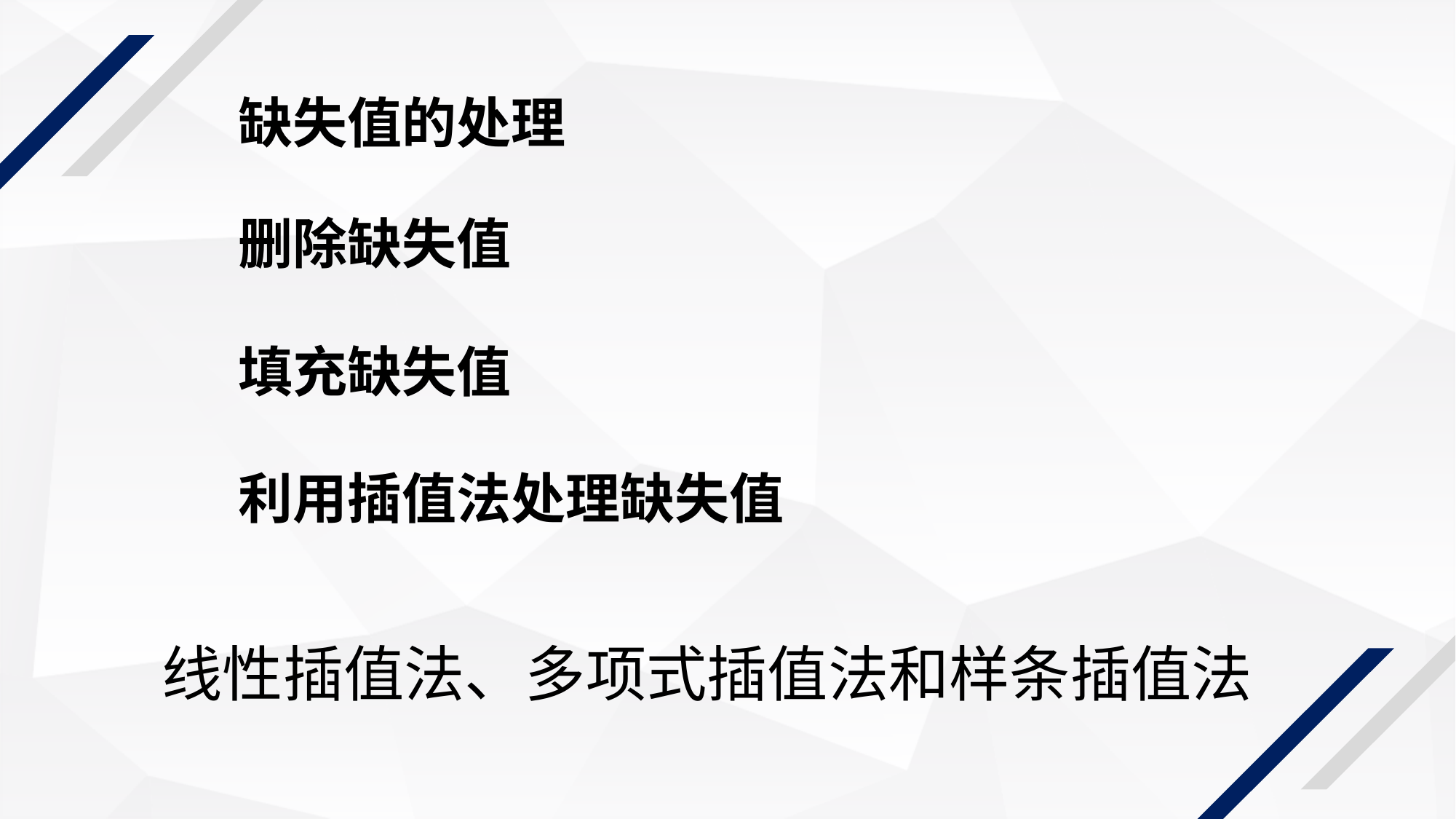

缺失值的处理
删除缺失值
填充缺失值
利用插值法处理缺失值
线性插值法、多项式插值法和样条插值法